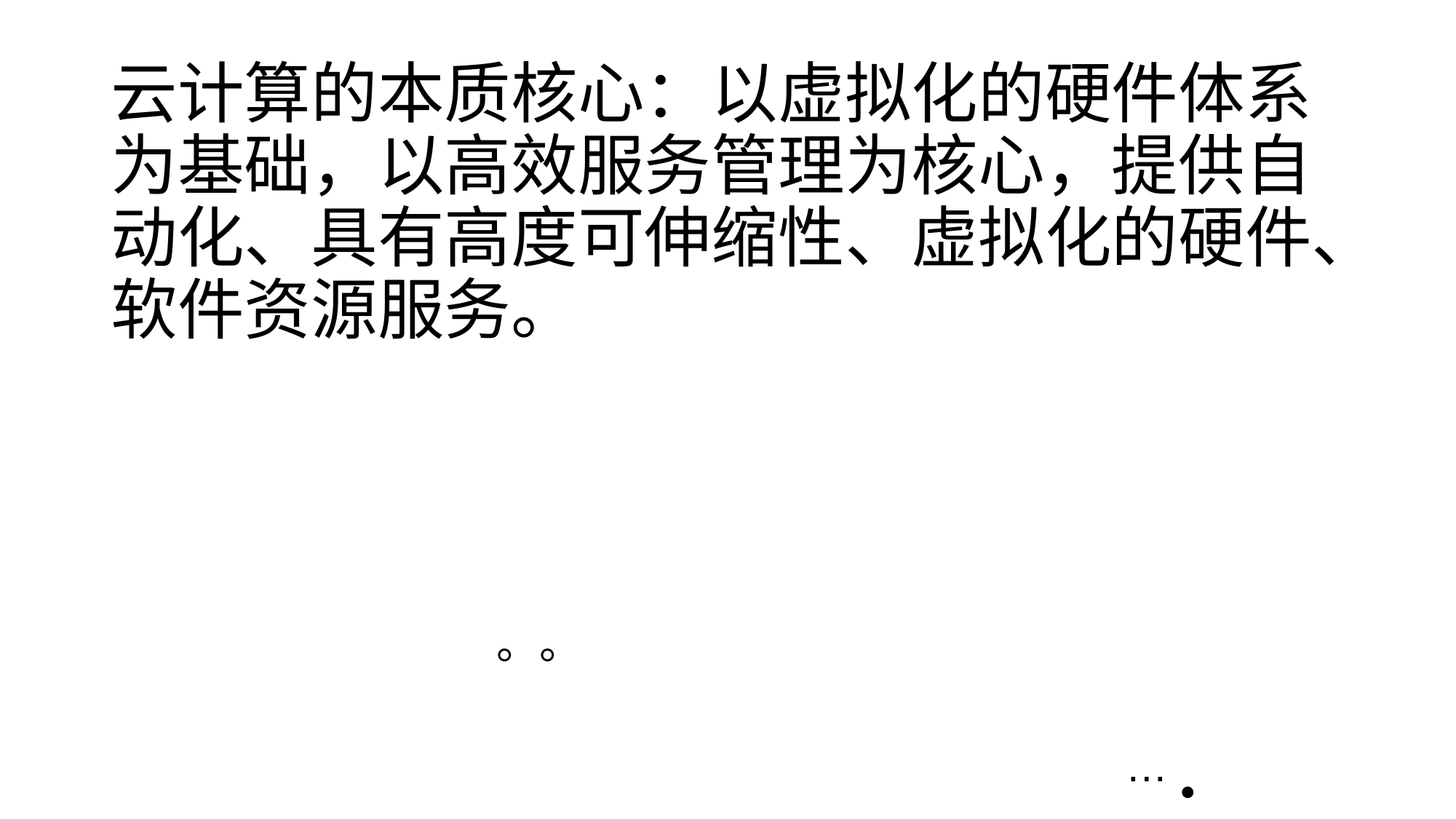

# 云计算的本质核心：以虚拟化的硬件体系为基础，以高效服务管理为核心，提供自动化、具有高度可伸缩性、虚拟化的硬件、软件资源服务。
。。
…